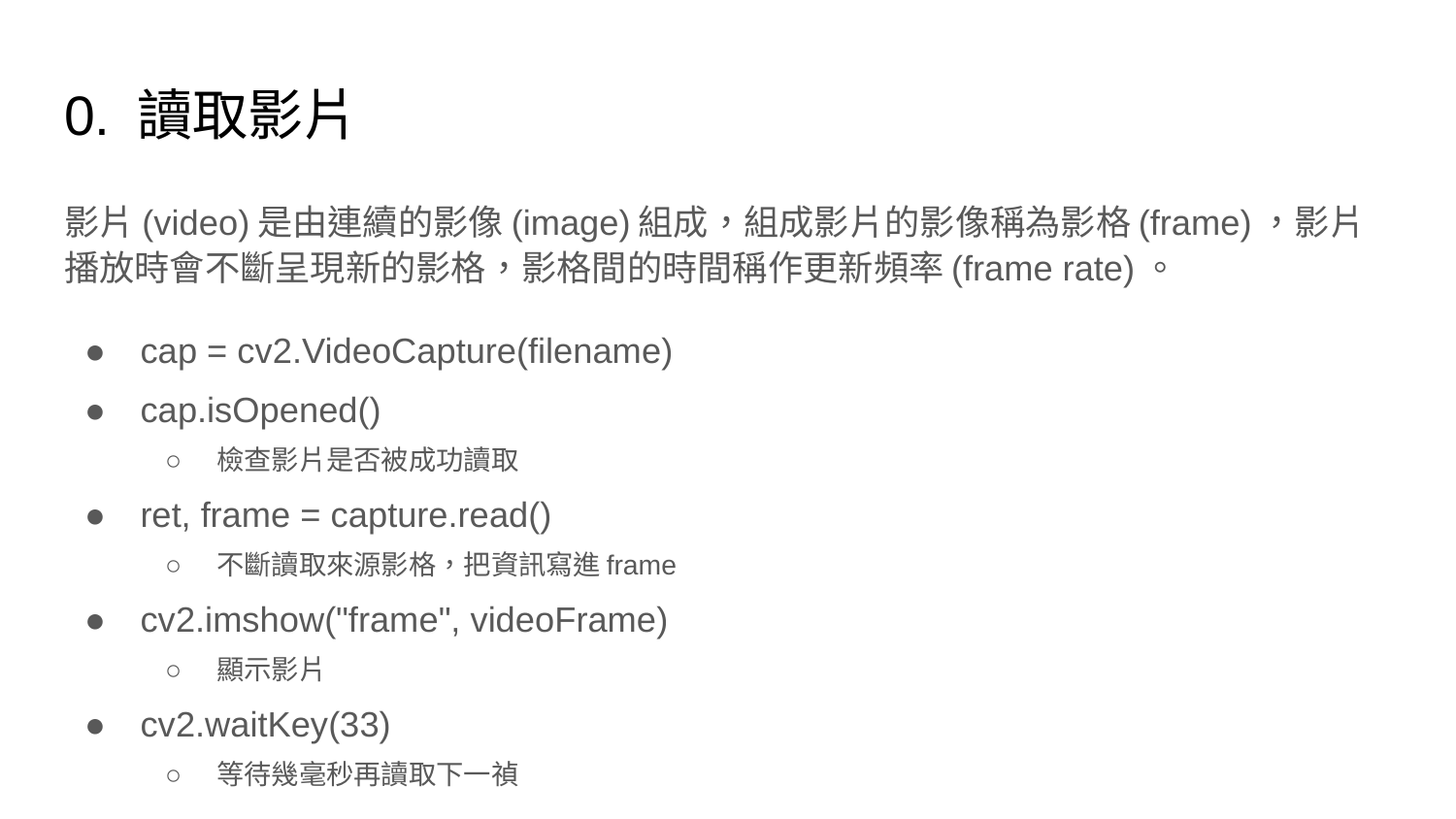

# 0. 讀取影片
影片(video)是由連續的影像(image)組成，組成影片的影像稱為影格(frame)，影片播放時會不斷呈現新的影格，影格間的時間稱作更新頻率(frame rate)。
cap = cv2.VideoCapture(filename)
cap.isOpened()
檢查影片是否被成功讀取
ret, frame = capture.read()
不斷讀取來源影格，把資訊寫進frame
cv2.imshow("frame", videoFrame)
顯示影片
cv2.waitKey(33)
等待幾毫秒再讀取下一禎